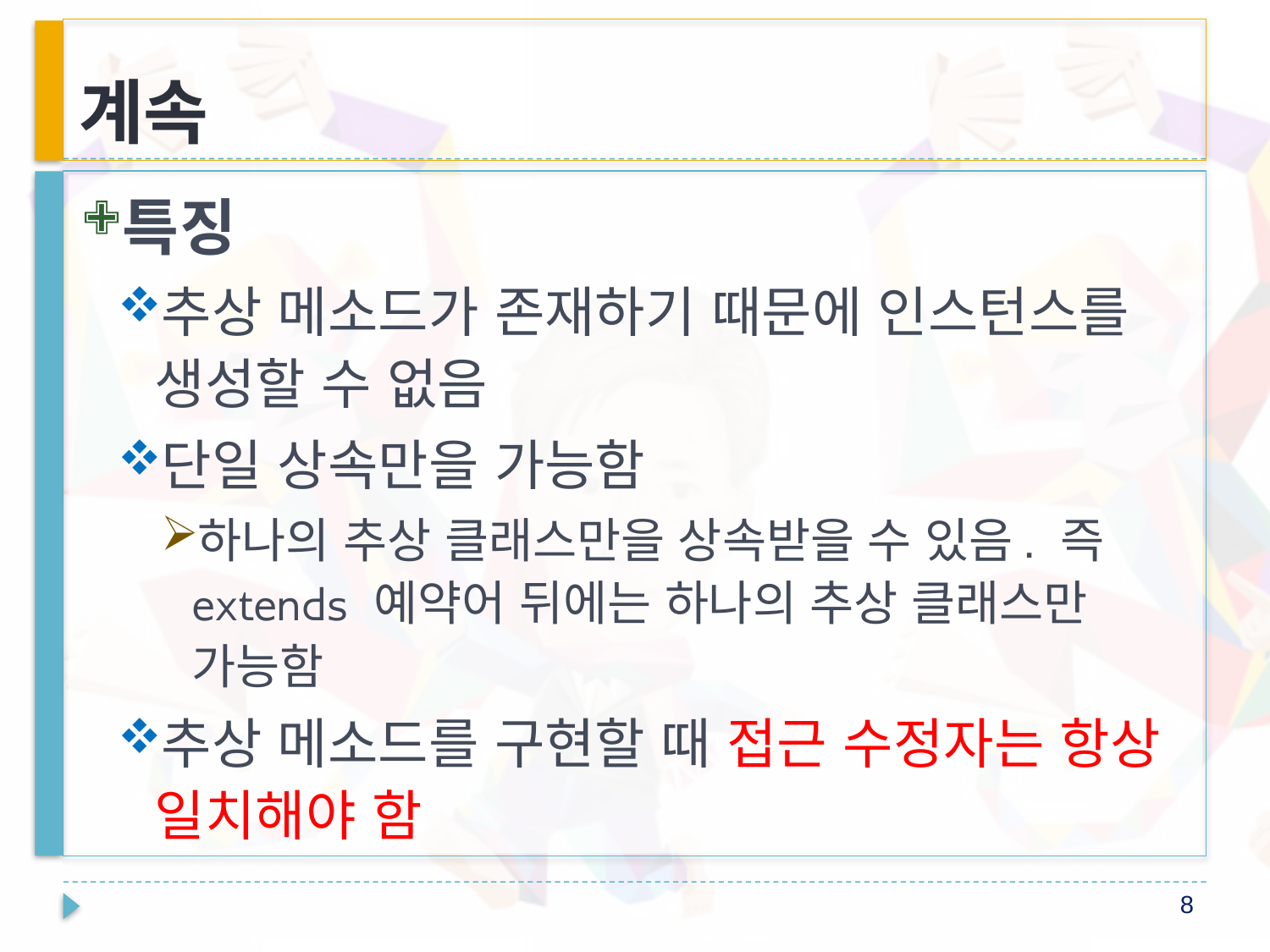

# 계속
특징
추상 메소드가 존재하기 때문에 인스턴스를 생성할 수 없음
단일 상속만을 가능함
하나의 추상 클래스만을 상속받을 수 있음. 즉 extends 예약어 뒤에는 하나의 추상 클래스만 가능함
추상 메소드를 구현할 때 접근 수정자는 항상 일치해야 함
8